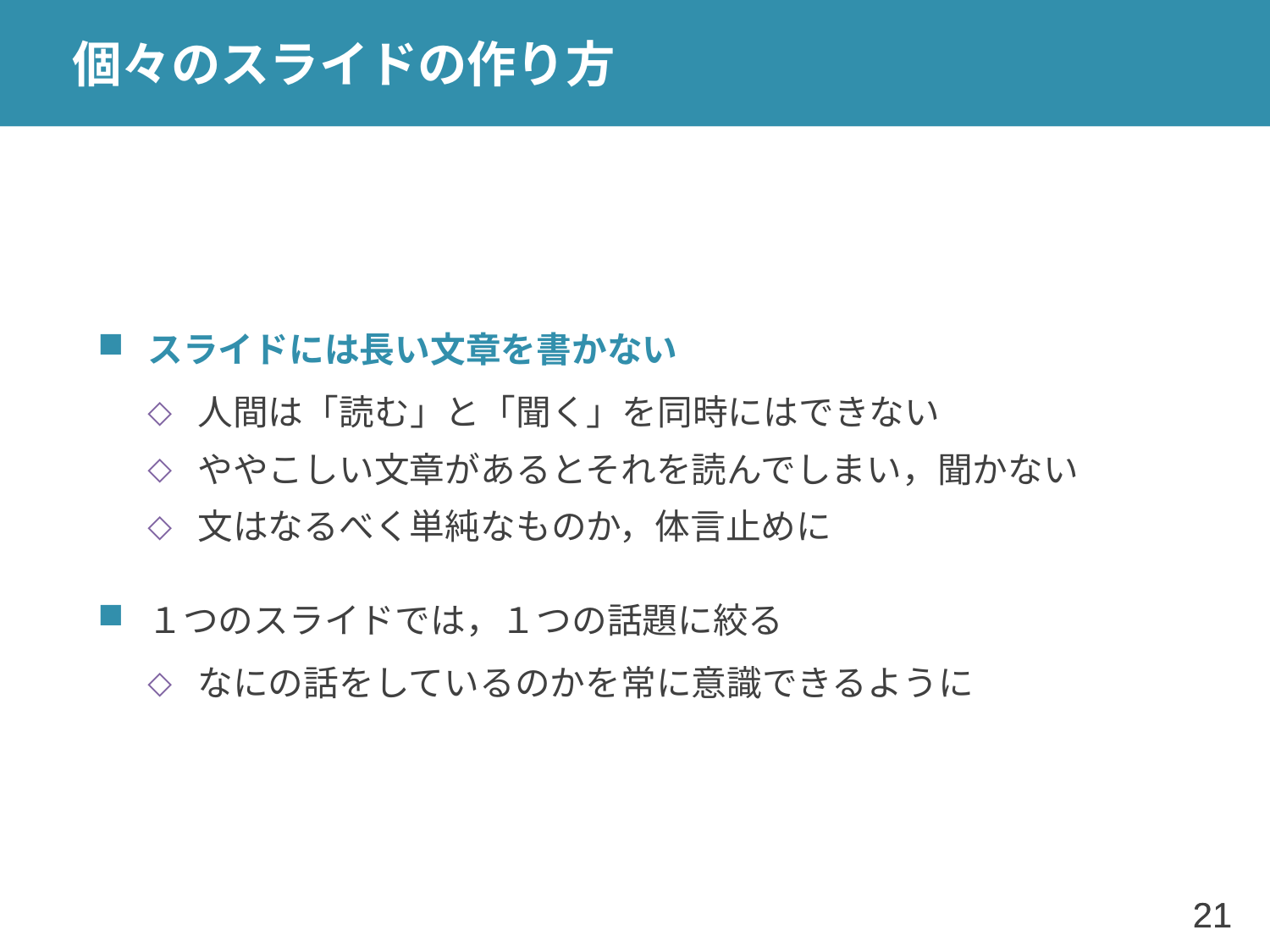

# 個々のスライドの作り方
スライドには長い文章を書かない
人間は「読む」と「聞く」を同時にはできない
ややこしい文章があるとそれを読んでしまい，聞かない
文はなるべく単純なものか，体言止めに
１つのスライドでは，１つの話題に絞る
なにの話をしているのかを常に意識できるように